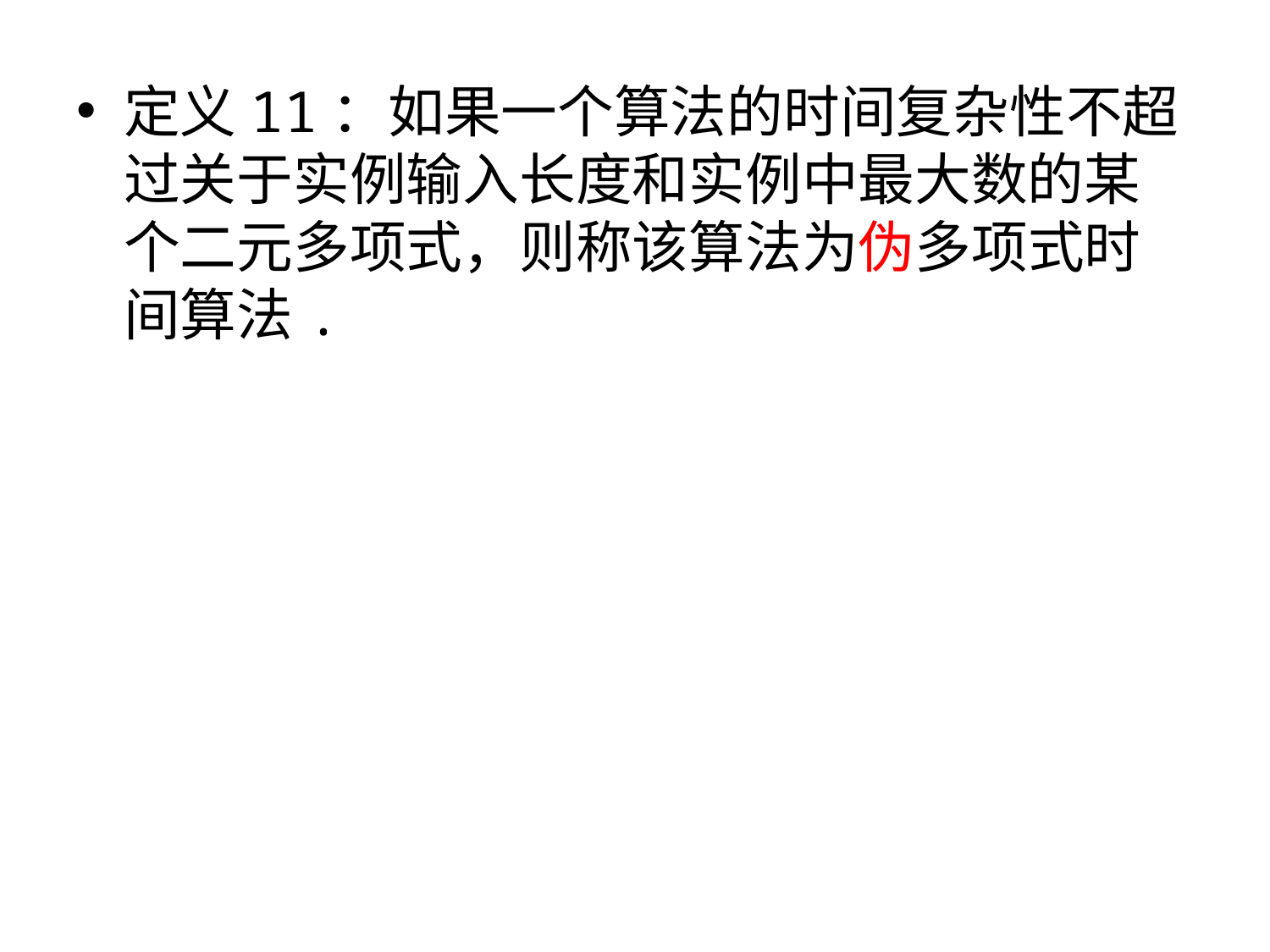

定义11：如果一个算法的时间复杂性不超过关于实例输入长度和实例中最大数的某个二元多项式，则称该算法为伪多项式时间算法.